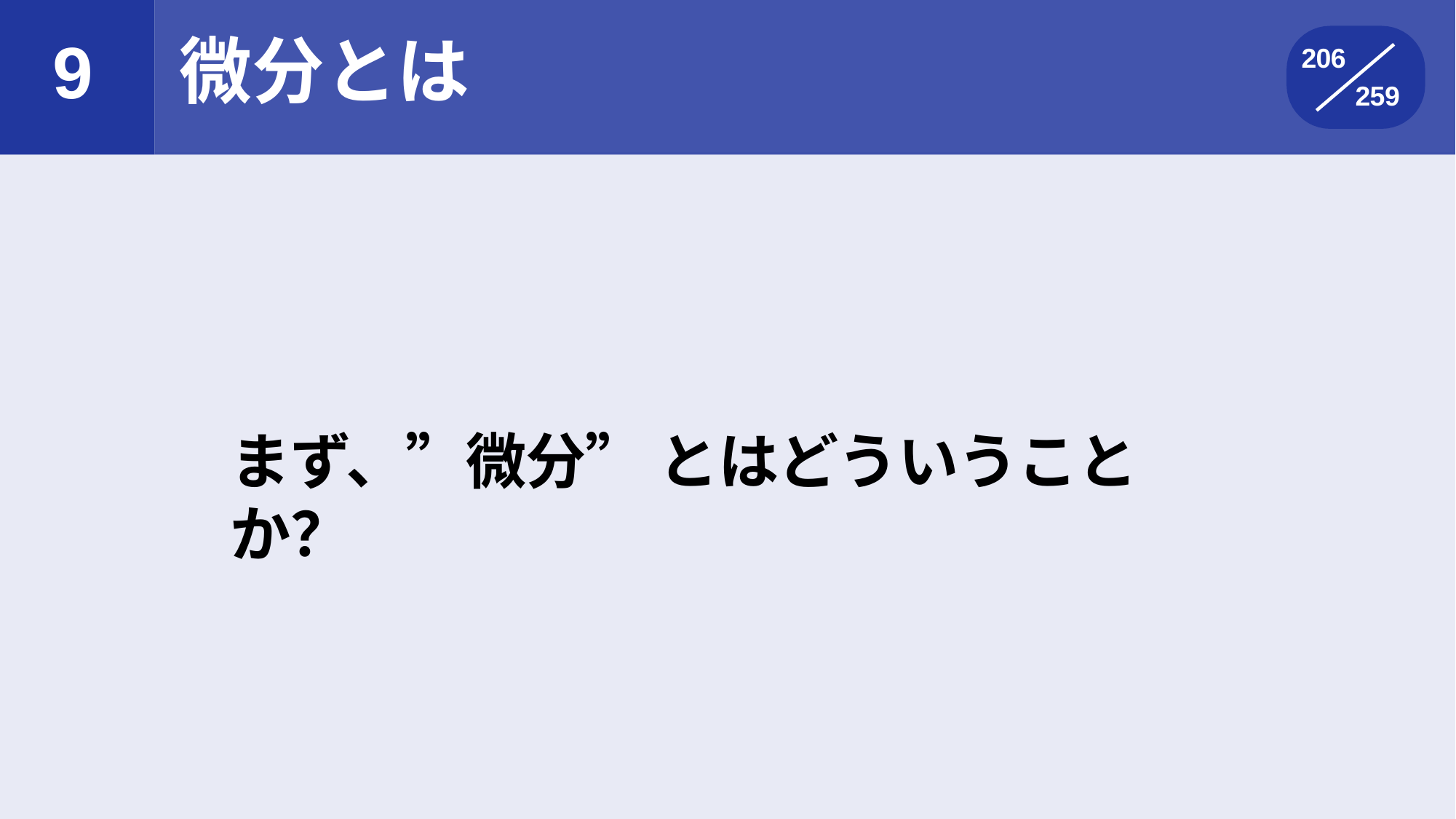

微分とは
# 9
206
259
まず、”微分” とはどういうことか？